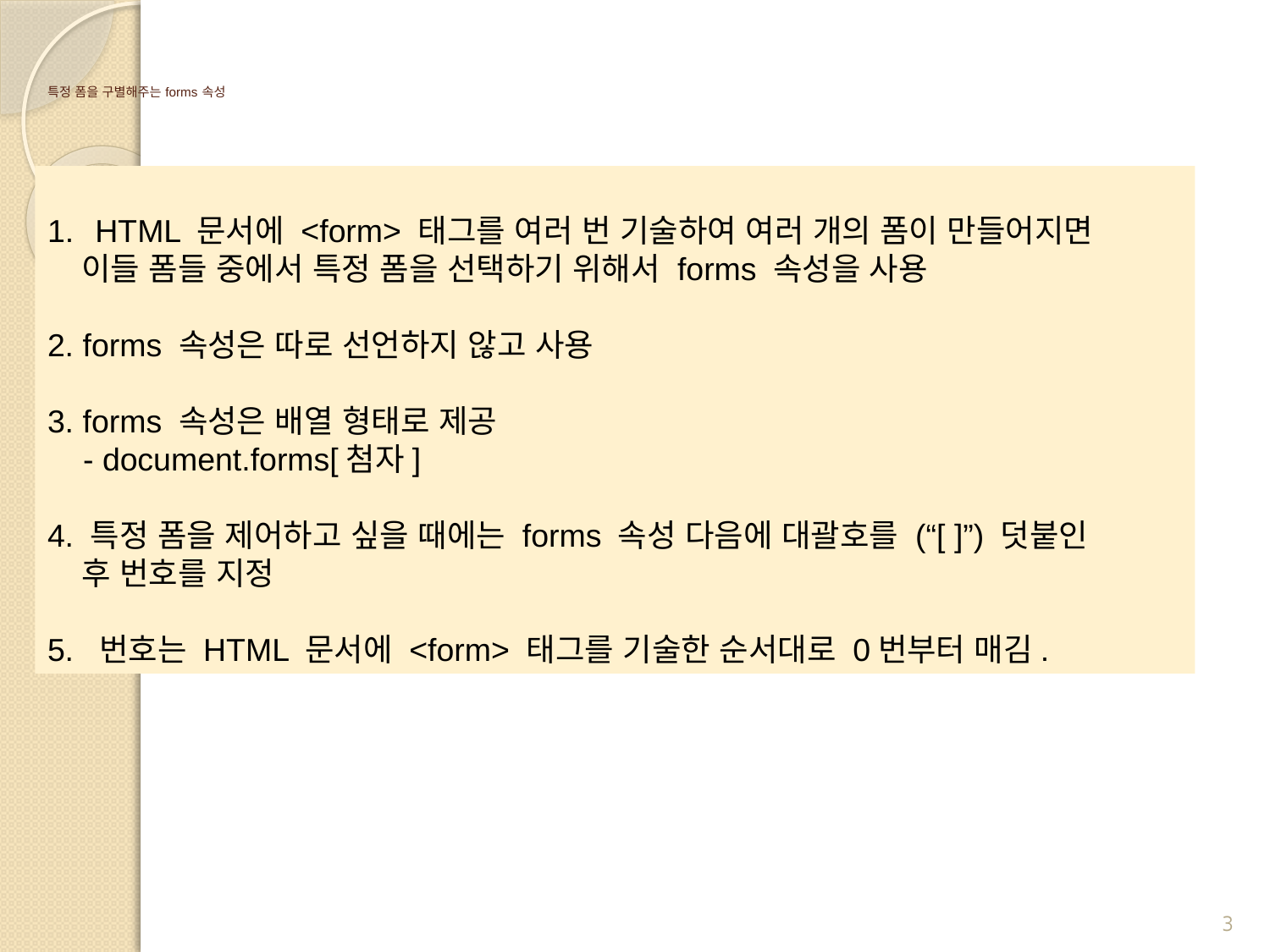

# 특정 폼을 구별해주는 forms 속성

HTML 문서에 <form> 태그를 여러 번 기술하여 여러 개의 폼이 만들어지면
   이들 폼들 중에서 특정 폼을 선택하기 위해서 forms 속성을 사용

2. forms 속성은 따로 선언하지 않고 사용

3. forms 속성은 배열 형태로 제공
    - document.forms[첨자]

4. 특정 폼을 제어하고 싶을 때에는 forms 속성 다음에 대괄호를 (“[ ]”) 덧붙인
   후 번호를 지정

5.  번호는 HTML 문서에 <form> 태그를 기술한 순서대로 0번부터 매김.
3